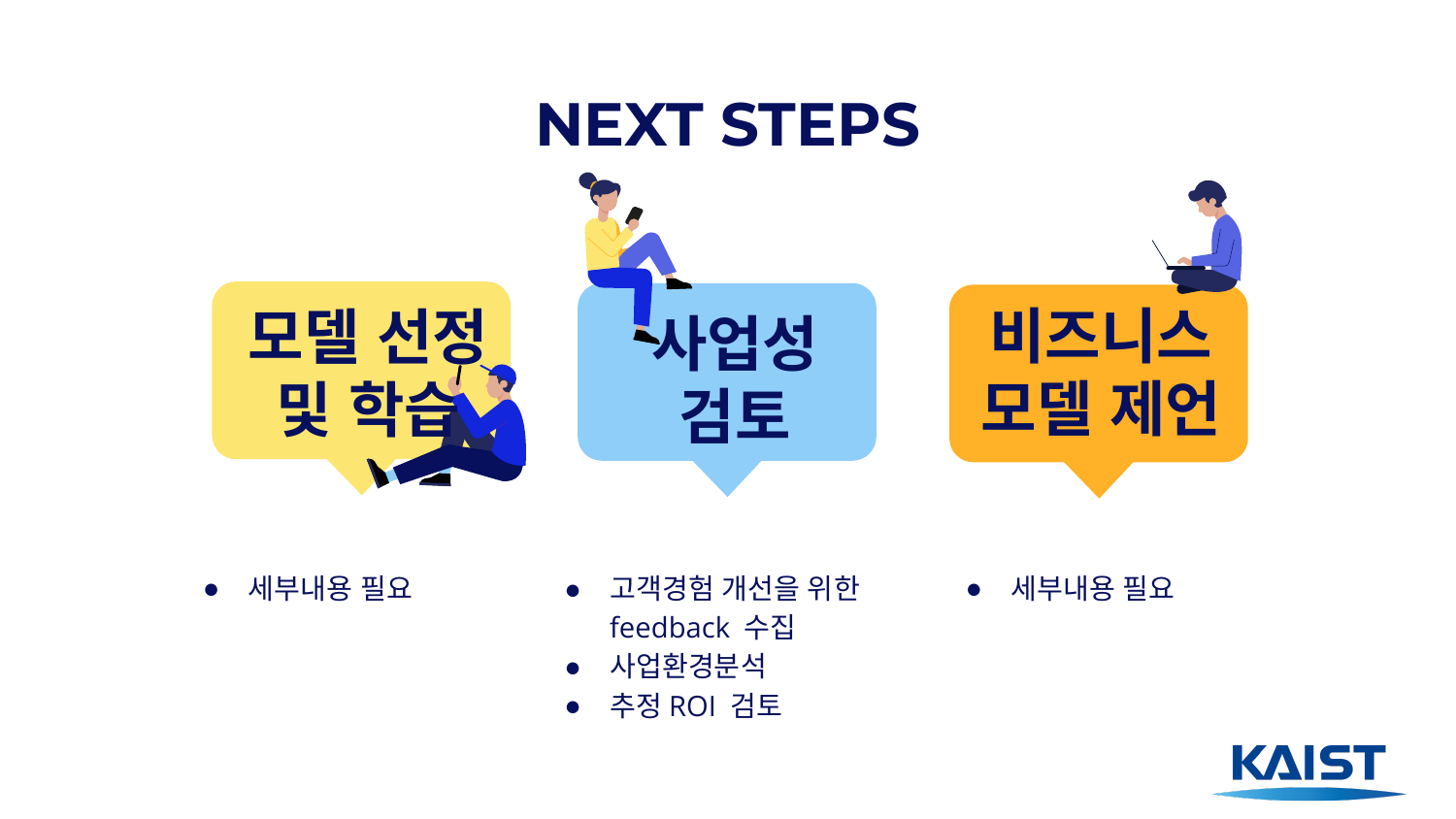

# NEXT STEPS

비즈니스 모델 제언

모델 선정 및 학습

사업성 검토

세부내용 필요

세부내용 필요

고객경험 개선을 위한 feedback 수집
사업환경분석
추정ROI 검토